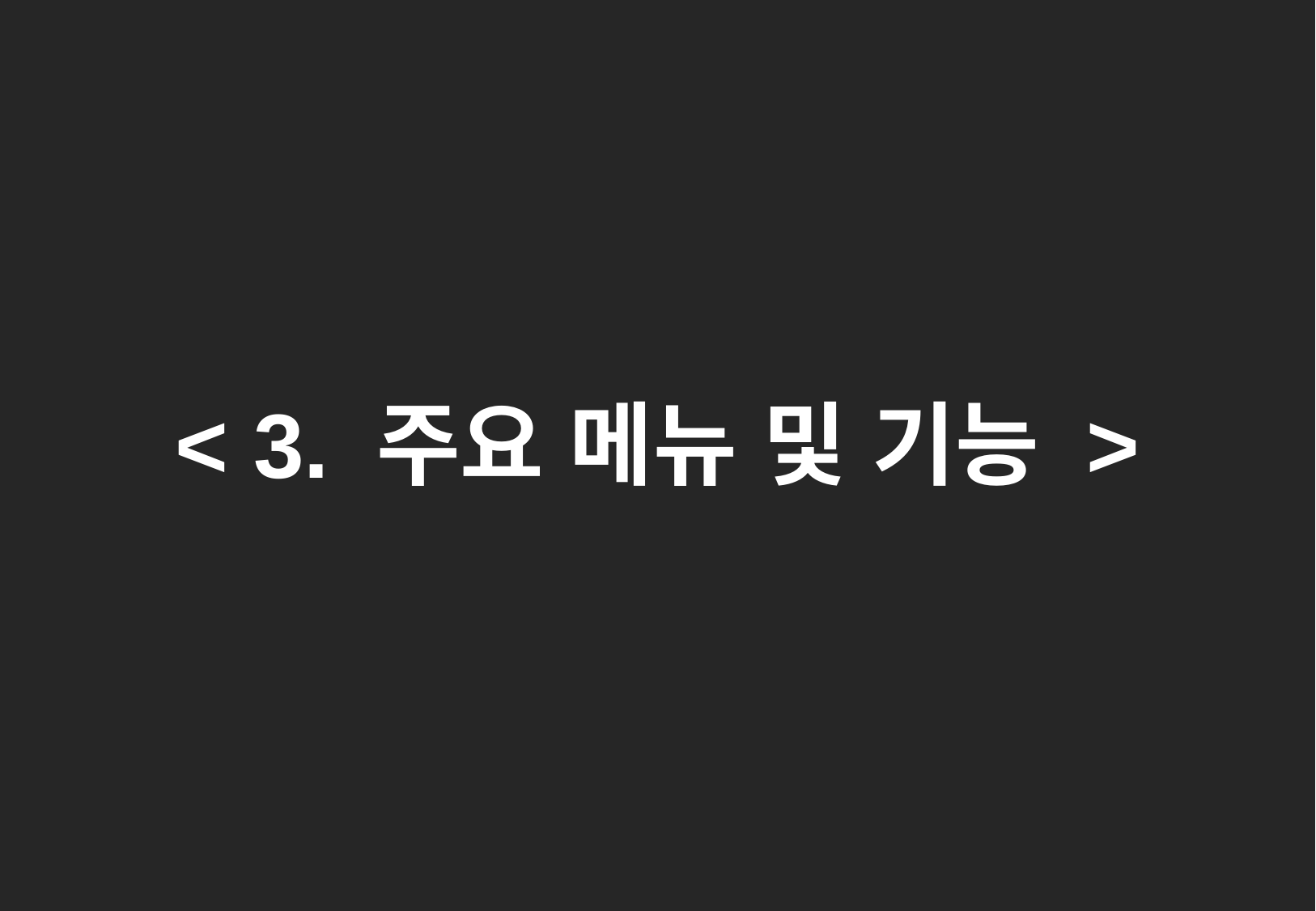

< 3. 주요 메뉴 및 기능 >